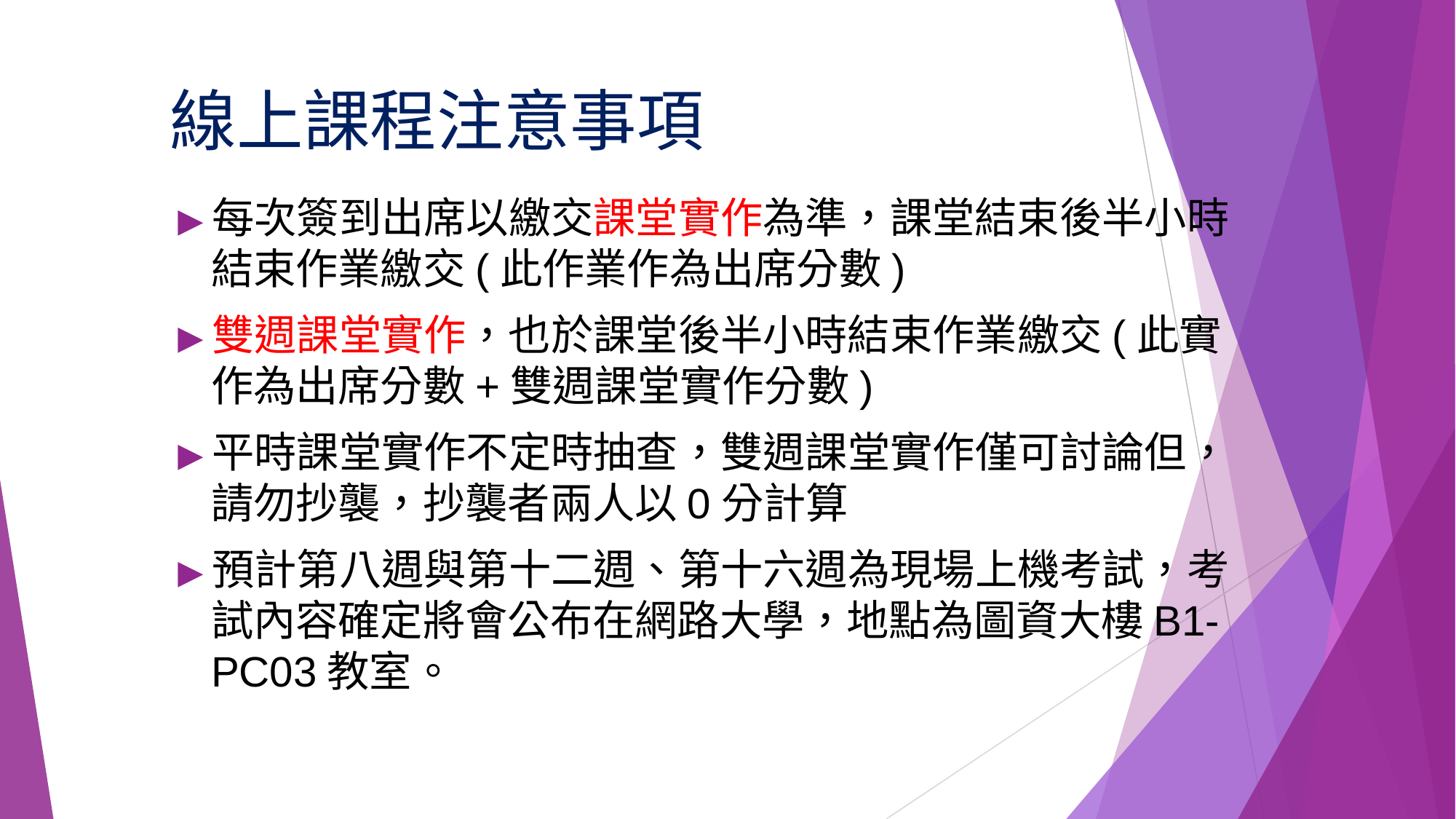

# 線上課程注意事項
每次簽到出席以繳交課堂實作為準，課堂結束後半小時結束作業繳交(此作業作為出席分數)
雙週課堂實作，也於課堂後半小時結束作業繳交(此實作為出席分數+雙週課堂實作分數)
平時課堂實作不定時抽查，雙週課堂實作僅可討論但，請勿抄襲，抄襲者兩人以0分計算
預計第八週與第十二週、第十六週為現場上機考試，考試內容確定將會公布在網路大學，地點為圖資大樓B1-PC03教室。